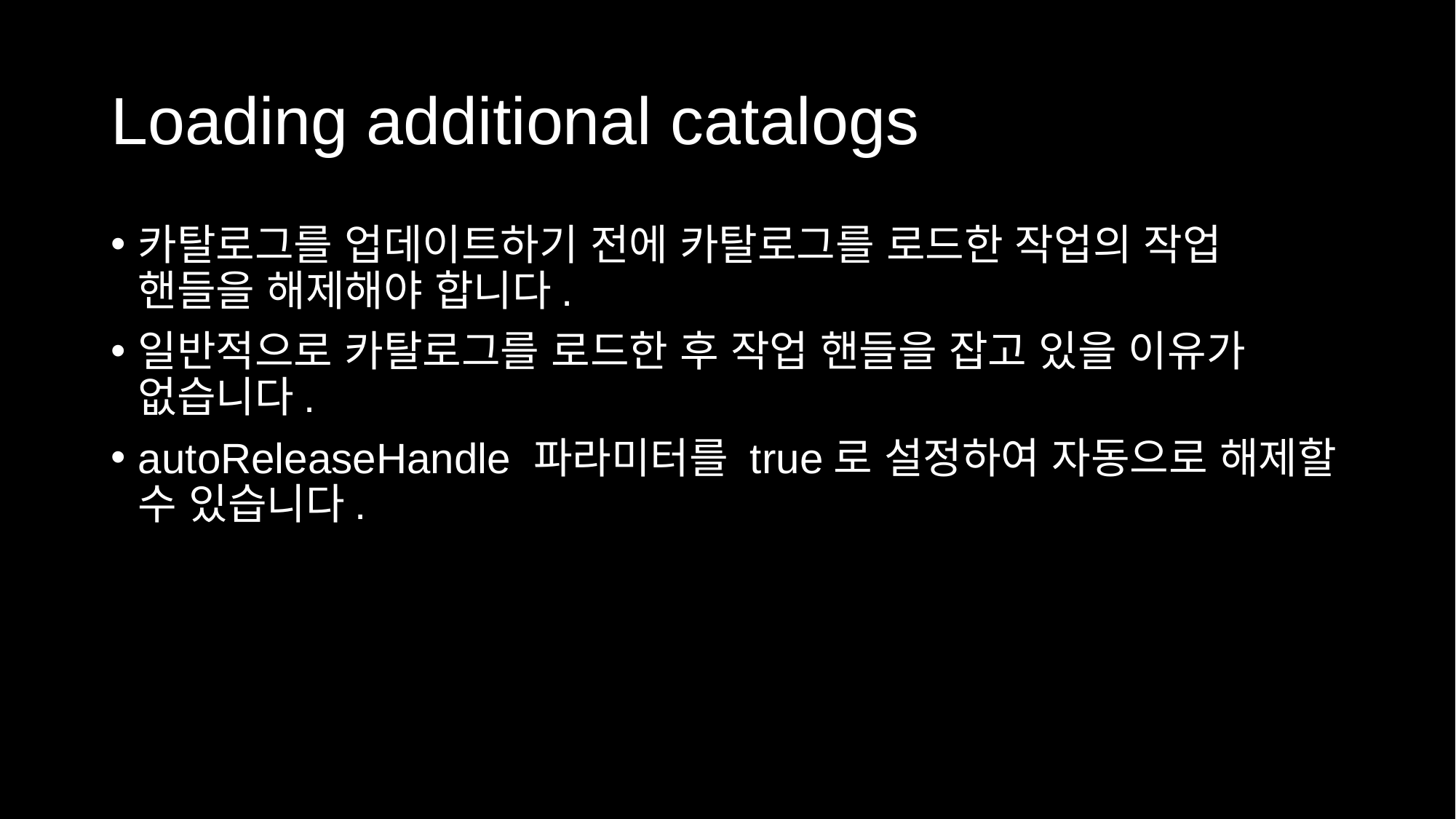

# Loading additional catalogs
카탈로그를 업데이트하기 전에 카탈로그를 로드한 작업의 작업 핸들을 해제해야 합니다.
일반적으로 카탈로그를 로드한 후 작업 핸들을 잡고 있을 이유가 없습니다.
autoReleaseHandle 파라미터를 true로 설정하여 자동으로 해제할 수 있습니다.